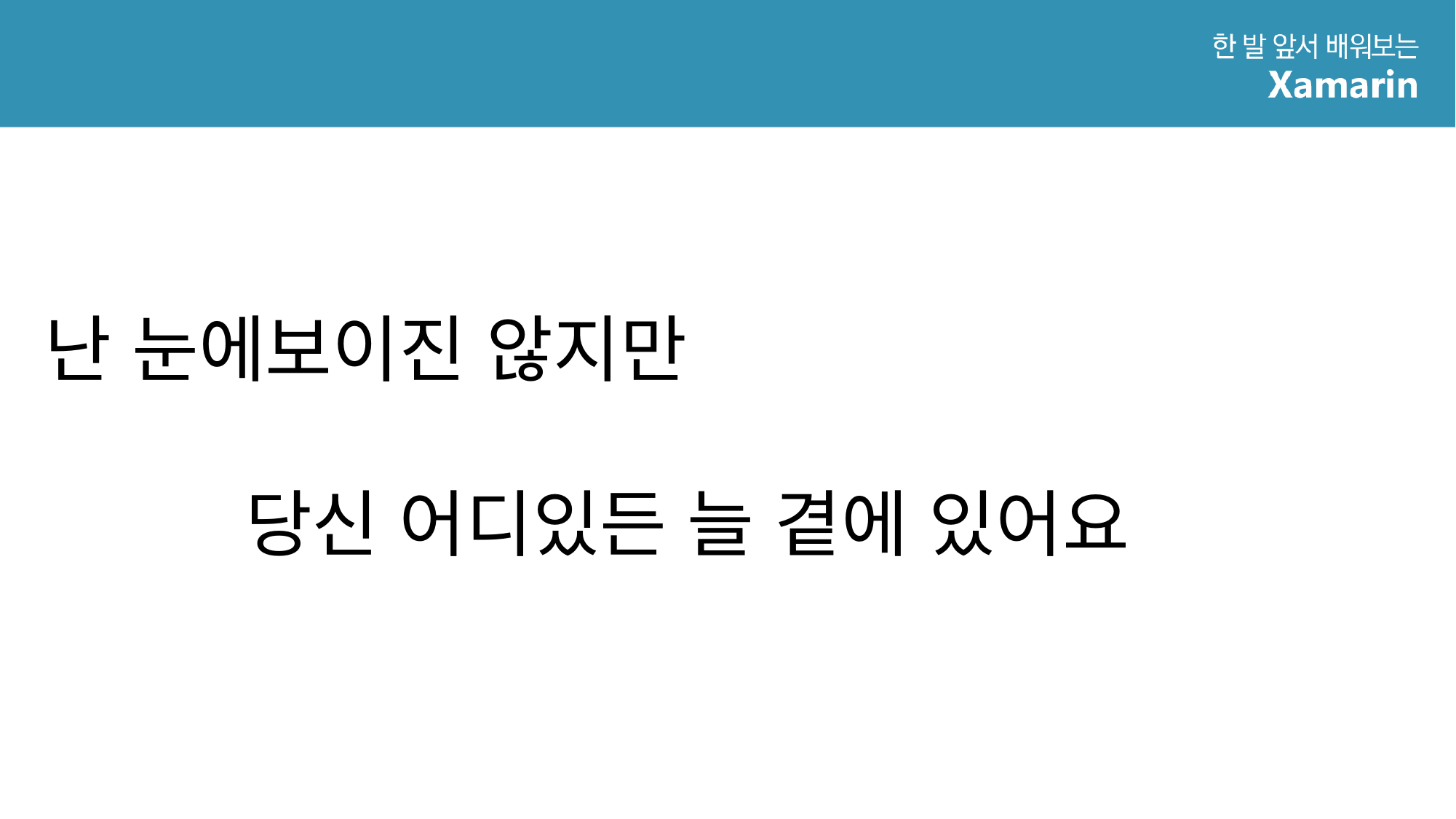

#
난 눈에보이진 않지만

         당신 어디있든 늘 곁에 있어요